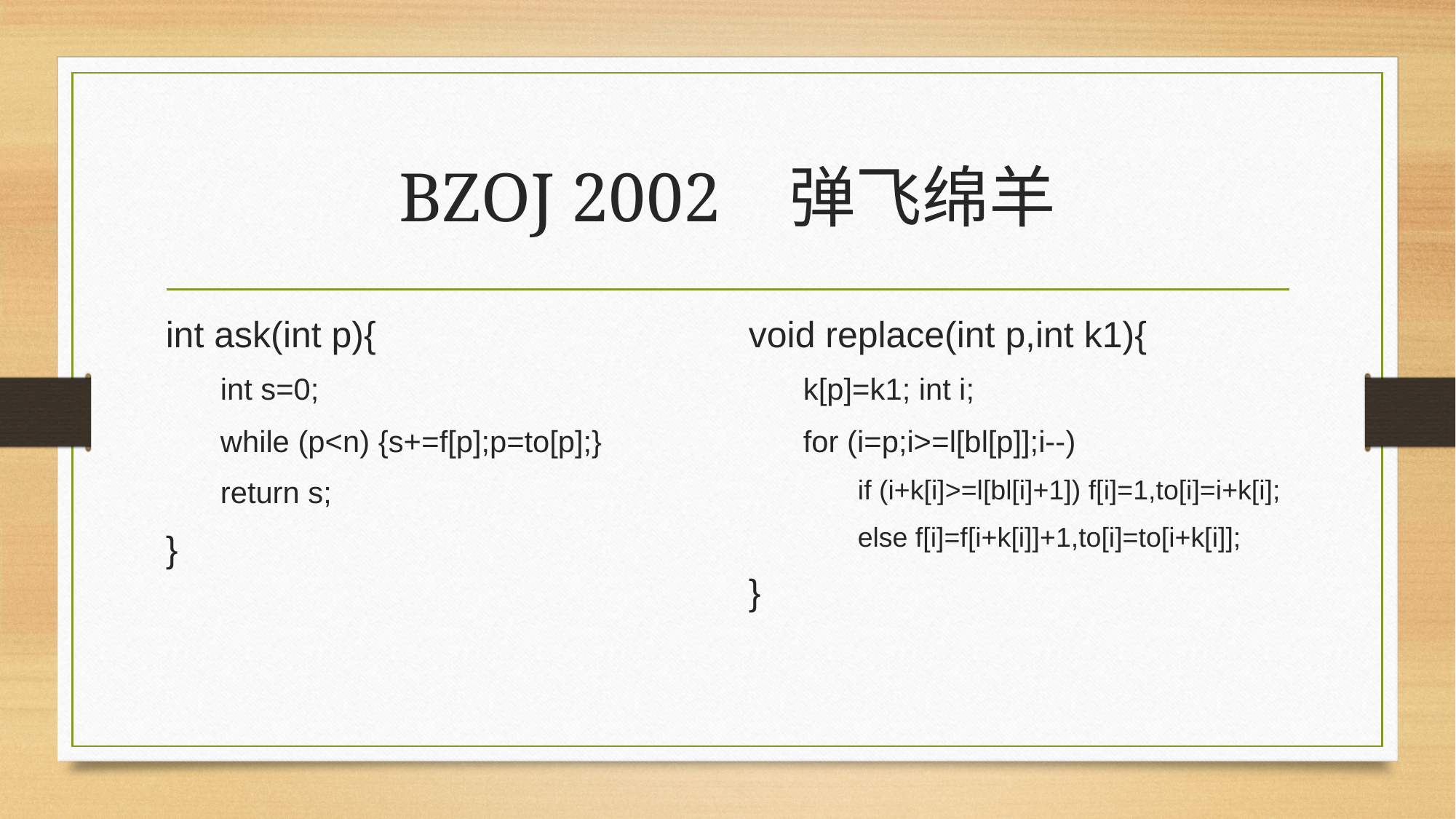

# BZOJ 2002   弹飞绵羊
int ask(int p){
int s=0;
while (p<n) {s+=f[p];p=to[p];}
return s;
}
void replace(int p,int k1){
k[p]=k1; int i;
for (i=p;i>=l[bl[p]];i--)
if (i+k[i]>=l[bl[i]+1]) f[i]=1,to[i]=i+k[i];
else f[i]=f[i+k[i]]+1,to[i]=to[i+k[i]];
}